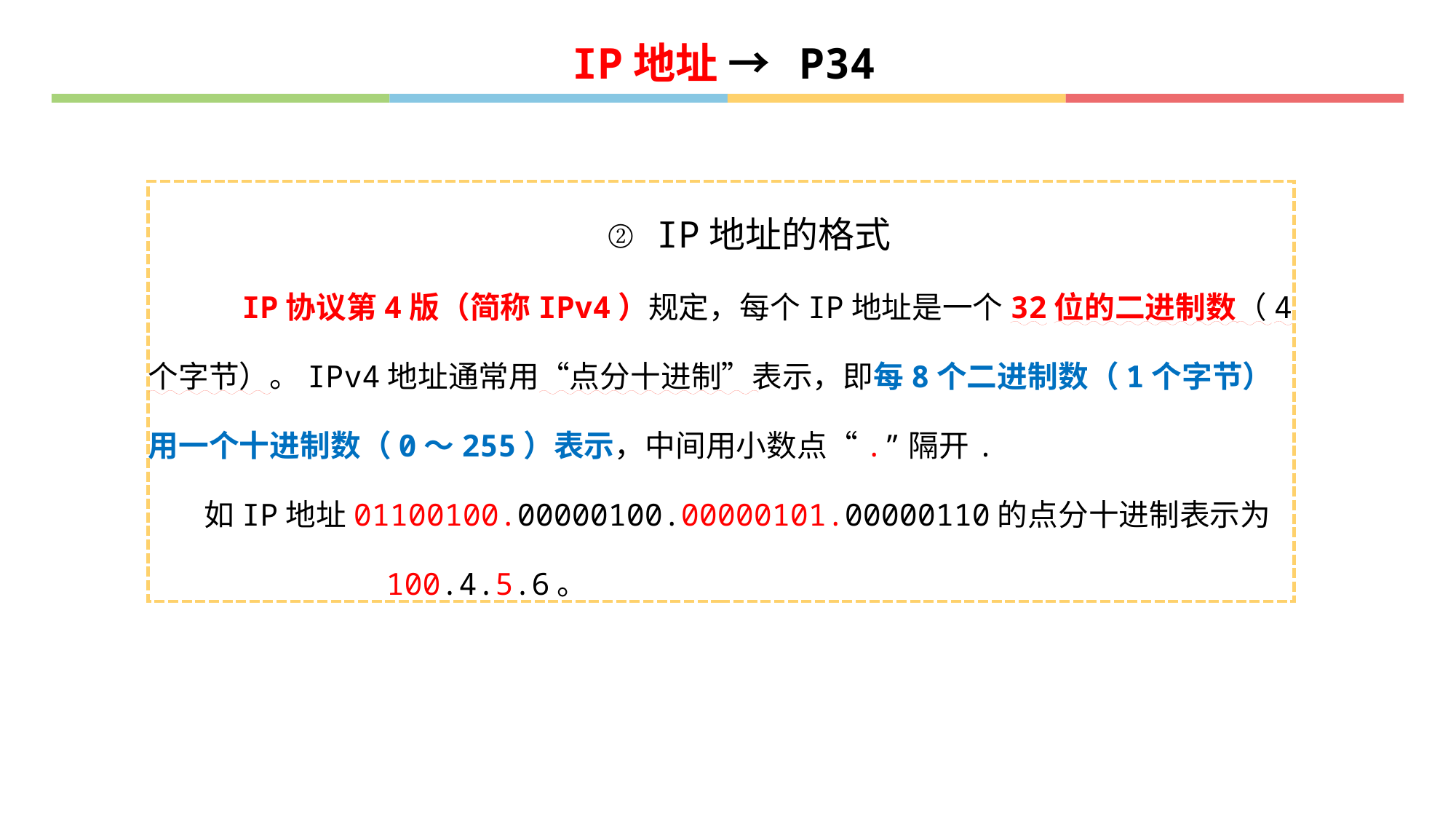

IP地址 →  P34
② IP地址的格式
　IP协议第4版（简称IPv4）规定，每个IP地址是一个32位的二进制数（4个字节）。IPv4地址通常用“点分十进制”表示，即每8个二进制数（1个字节）用一个十进制数（0～255）表示，中间用小数点“.”隔开.
如IP地址01100100.00000100.00000101.00000110的点分十进制表示为
          100.4.5.6。